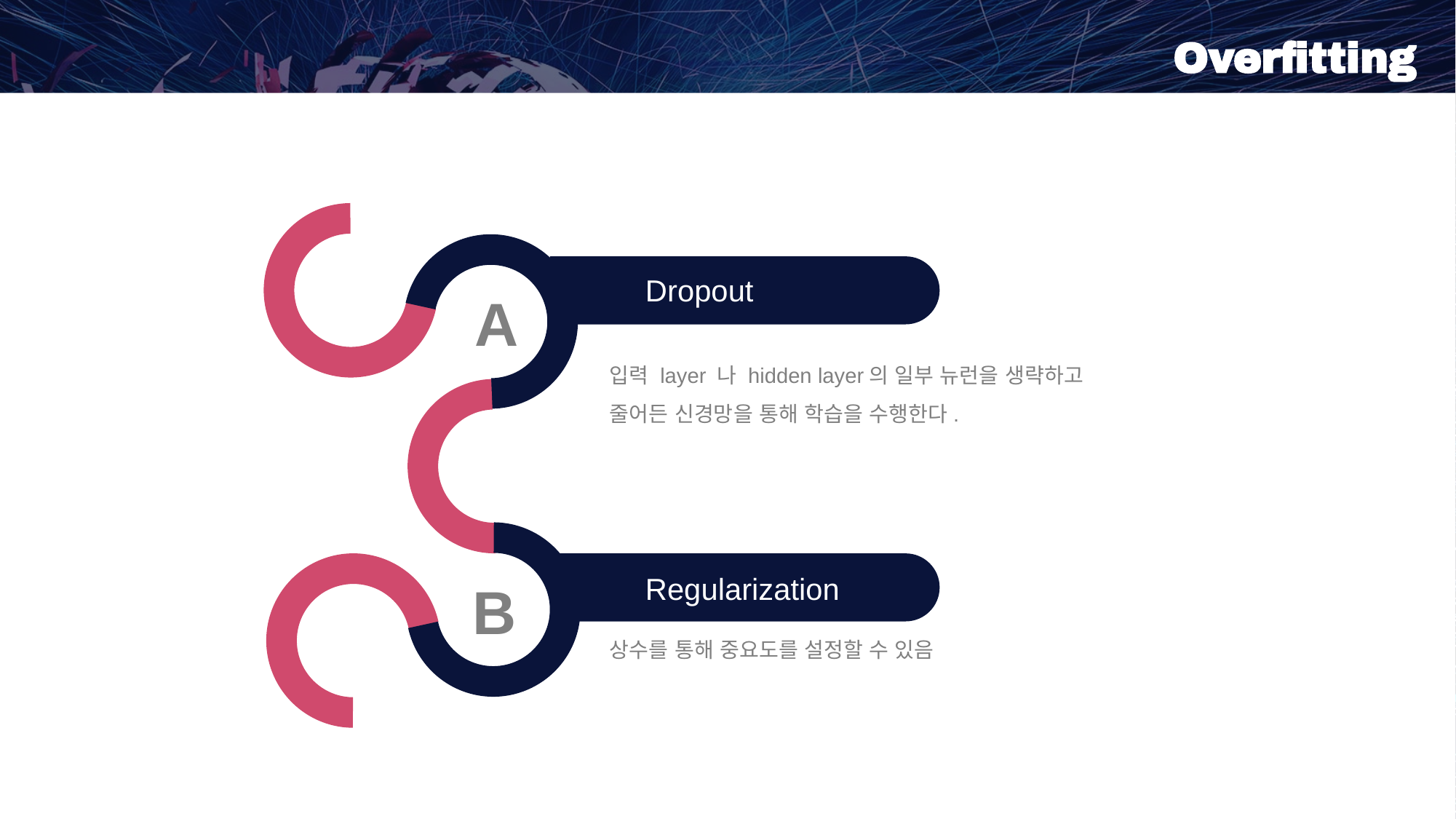

# Overfitting

Dropout
A
입력 layer 나 hidden layer의 일부 뉴런을 생략하고
줄어든 신경망을 통해 학습을 수행한다.

Regularization
B
상수를 통해 중요도를 설정할 수 있음